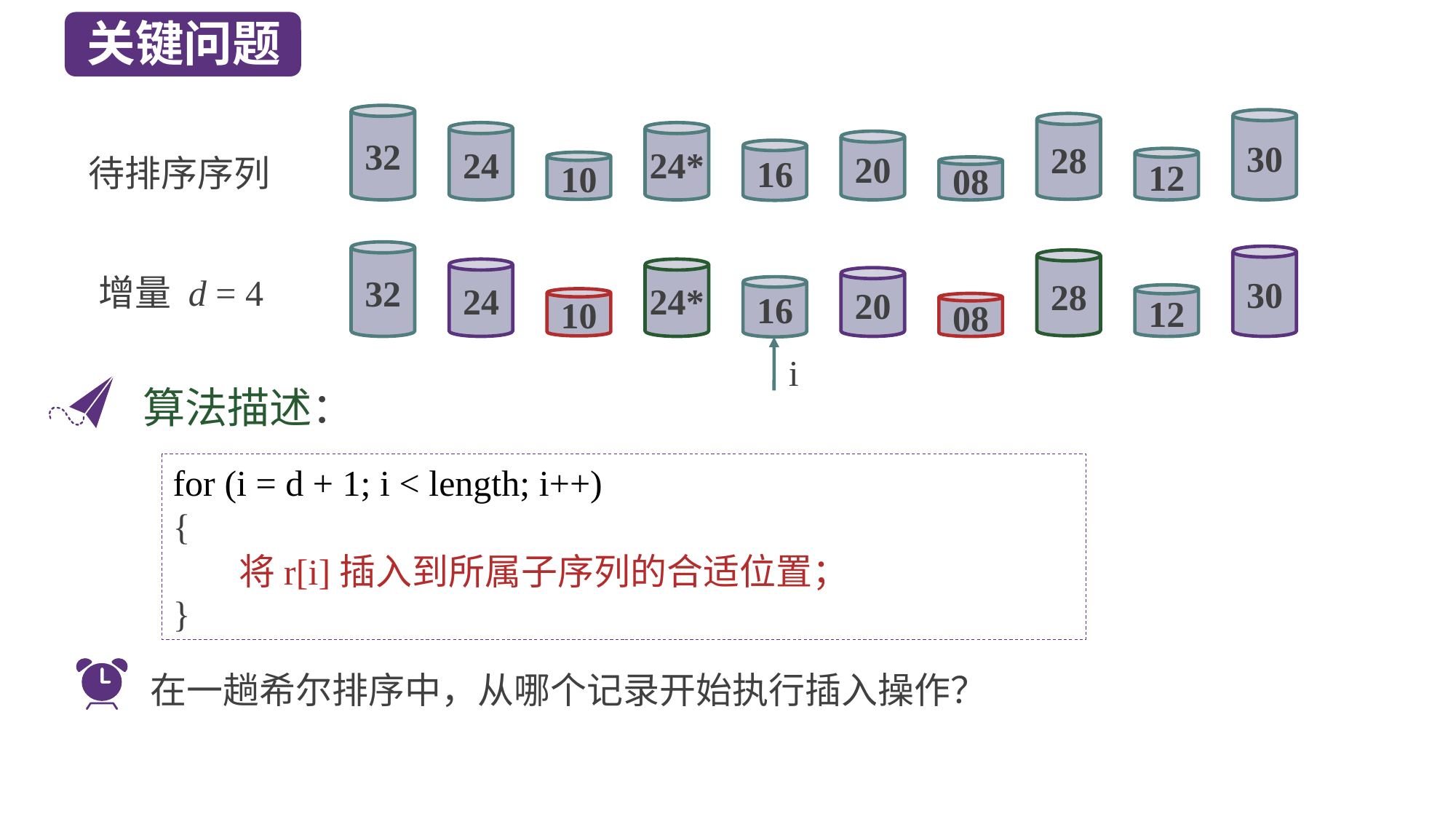

关键问题

32
16
12
30
24
20
28
24*
待排序序列
10
08
32
30
28
24
24*
增量 d = 4
20
16
12
10
08

i
算法描述：

for (i = d + 1; i < length; i++)
{

}
       将r[i]插入到所属子序列的合适位置；
在一趟希尔排序中，从哪个记录开始执行插入操作？